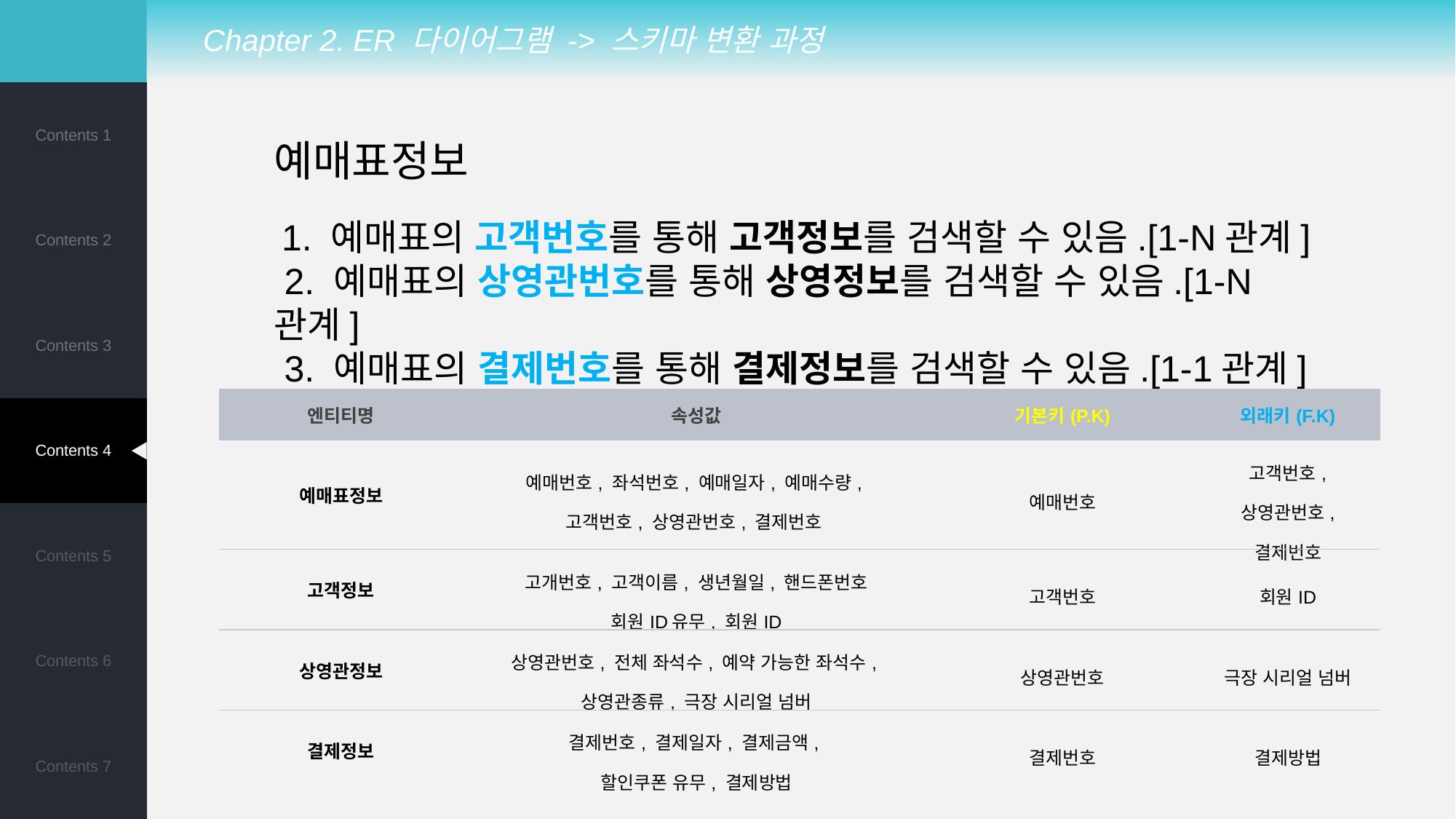

Chapter 2. ER 다이어그램 -> 스키마 변환 과정
| Contents 1 |
| --- |
| Contents 2 |
| Contents 3 |
| Contents 4 |
| Contents 5 |
| Contents 6 |
| Contents 7 |
예매표정보

 1. 예매표의 고객번호를 통해 고객정보를 검색할 수 있음.[1-N관계]
 2. 예매표의 상영관번호를 통해 상영정보를 검색할 수 있음.[1-N관계]
 3. 예매표의 결제번호를 통해 결제정보를 검색할 수 있음.[1-1관계]

| 엔티티명 | 속성값 | 기본키(P.K) | 외래키(F.K) |
| --- | --- | --- | --- |
| 예매표정보 | 예매번호, 좌석번호, 예매일자, 예매수량, 고객번호, 상영관번호, 결제번호 | 예매번호 | 고객번호, 상영관번호, 결제번호 |
| 고객정보 | 고개번호, 고객이름, 생년월일, 핸드폰번호 회원ID유무, 회원ID | 고객번호 | 회원ID |
| 상영관정보 | 상영관번호, 전체 좌석수, 예약 가능한 좌석수, 상영관종류, 극장 시리얼 넘버 | 상영관번호 | 극장 시리얼 넘버 |
| 결제정보 | 결제번호, 결제일자, 결제금액, 할인쿠폰 유무, 결제방법 | 결제번호 | 결제방법 |